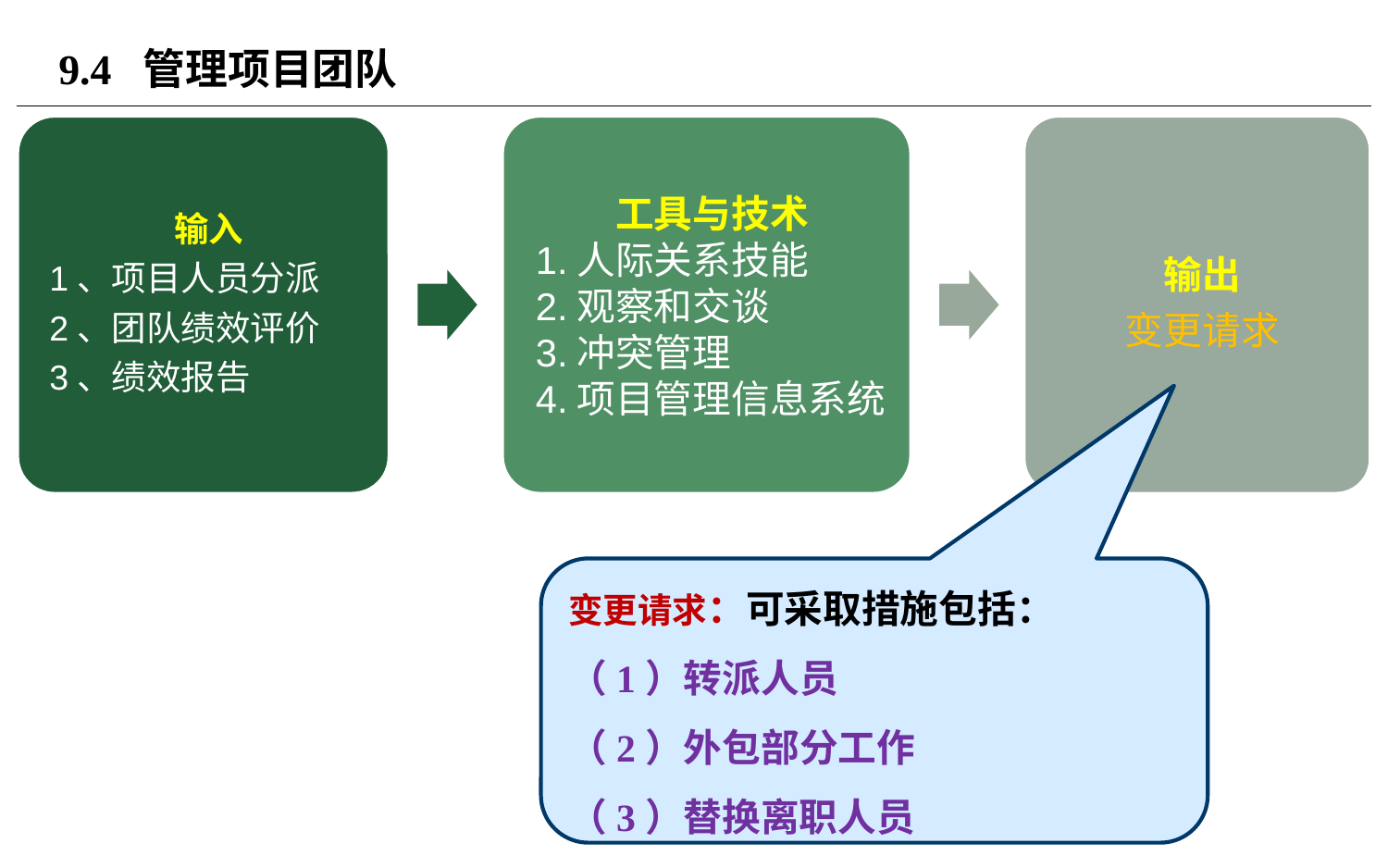

# 9.4  管理项目团队
输入
1、项目人员分派
2、团队绩效评价
3、绩效报告

工具与技术
1.人际关系技能
2.观察和交谈
3.冲突管理
4.项目管理信息系统

输出
变更请求

变更请求：可采取措施包括：
（1）转派人员
（2）外包部分工作
（3）替换离职人员